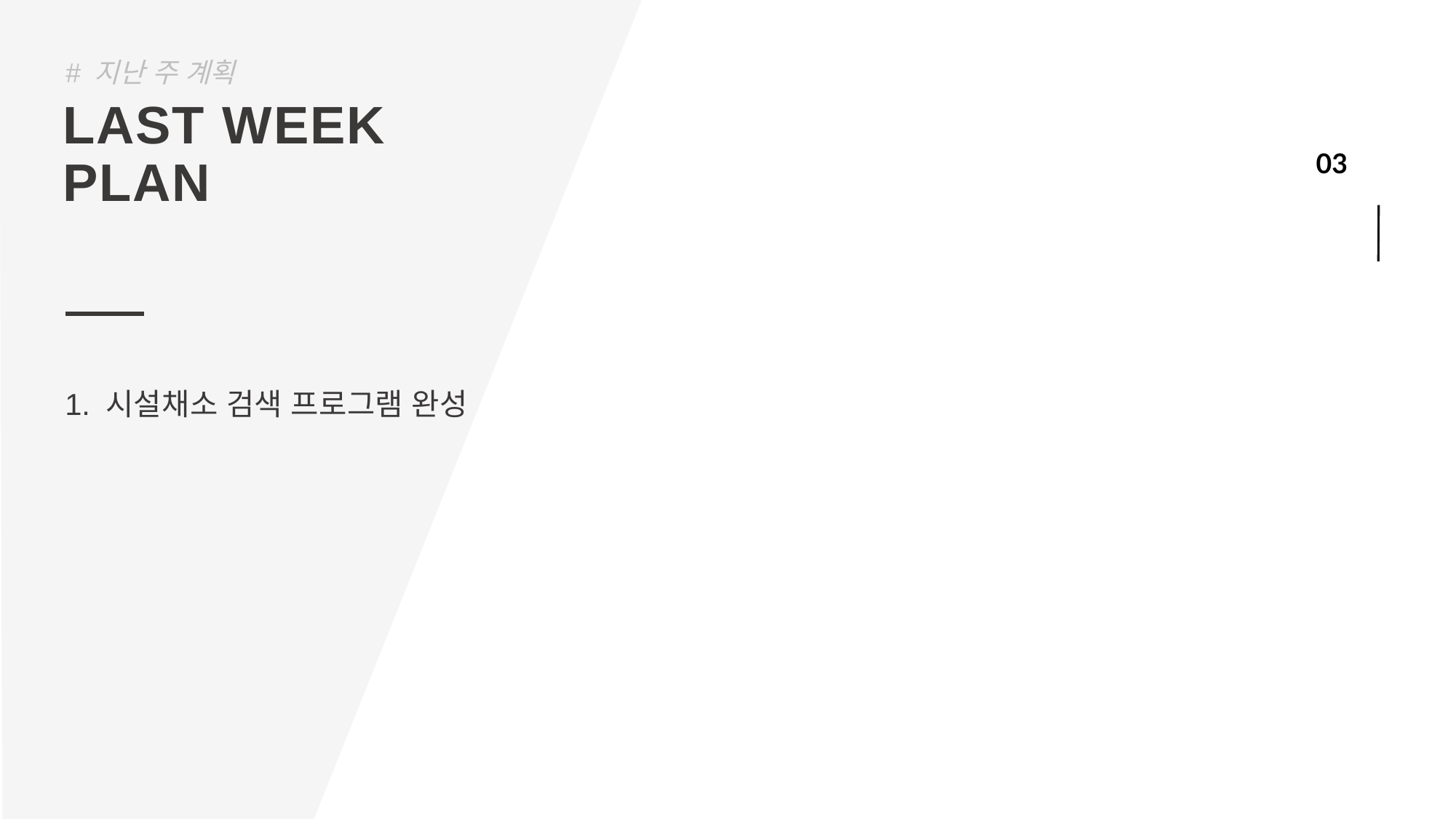

# 지난 주 계획
LAST WEEK
PLAN
시설채소 검색 프로그램 완성